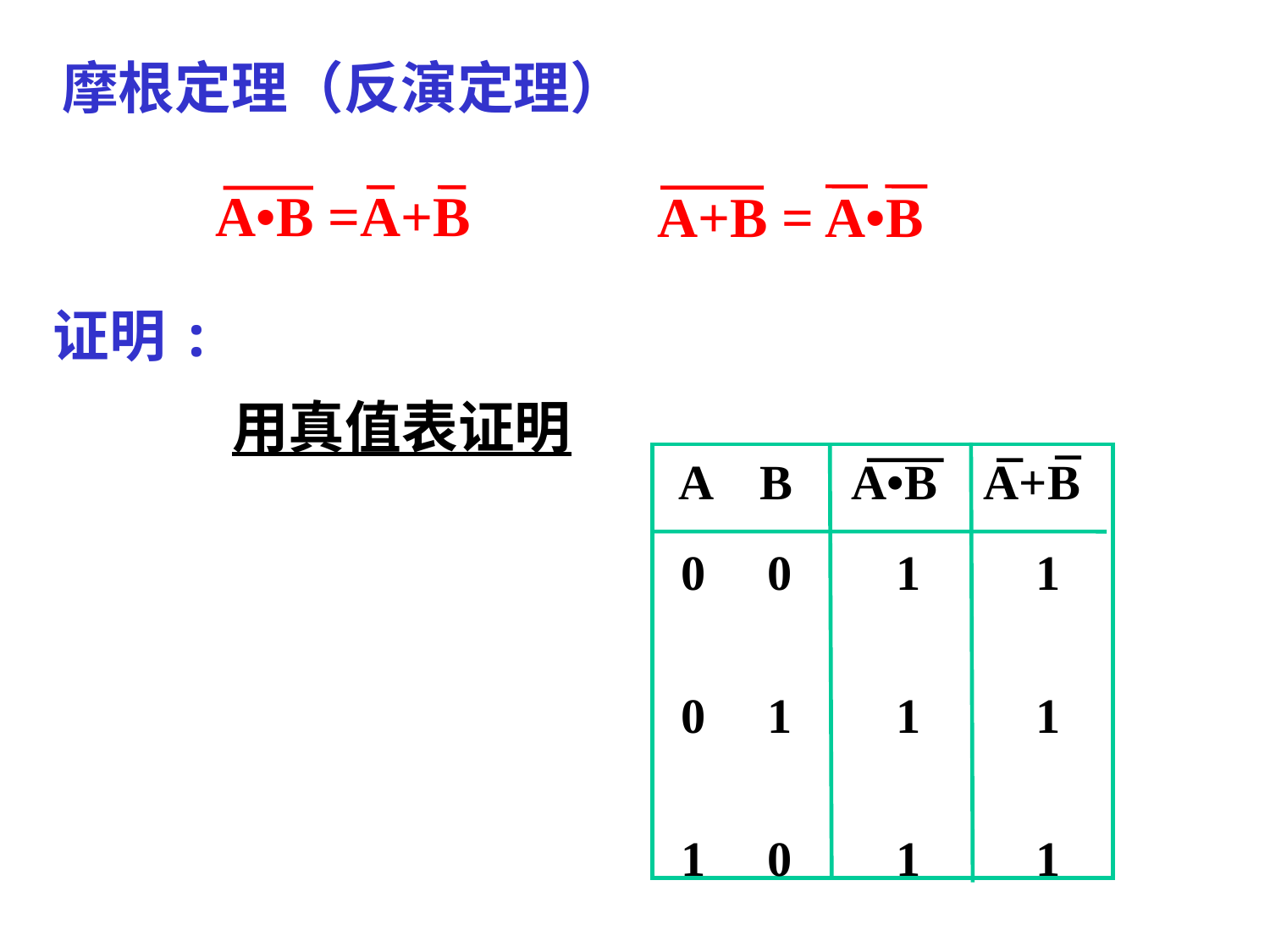

摩根定理（反演定理）

A•B =A+B

 A+B = A•B

证明:
用真值表证明

A    B     A•B    A+B

0     0
0     1
1     0
1     1
 1
 1
 1
 0
 1
 1
 1
 0